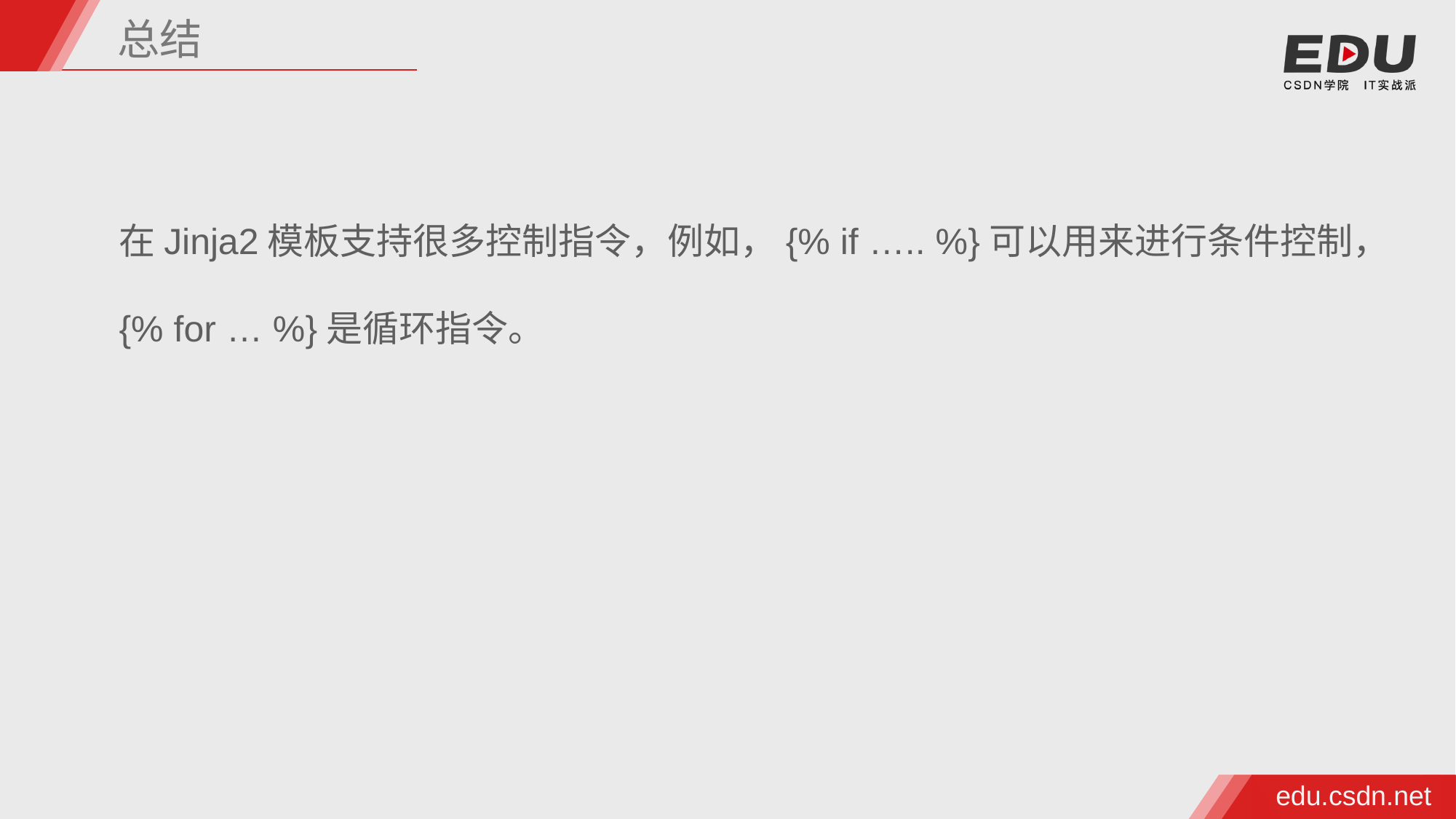

总结
在Jinja2模板支持很多控制指令，例如，{% if ….. %}可以用来进行条件控制，
{% for … %}是循环指令。
edu.csdn.net